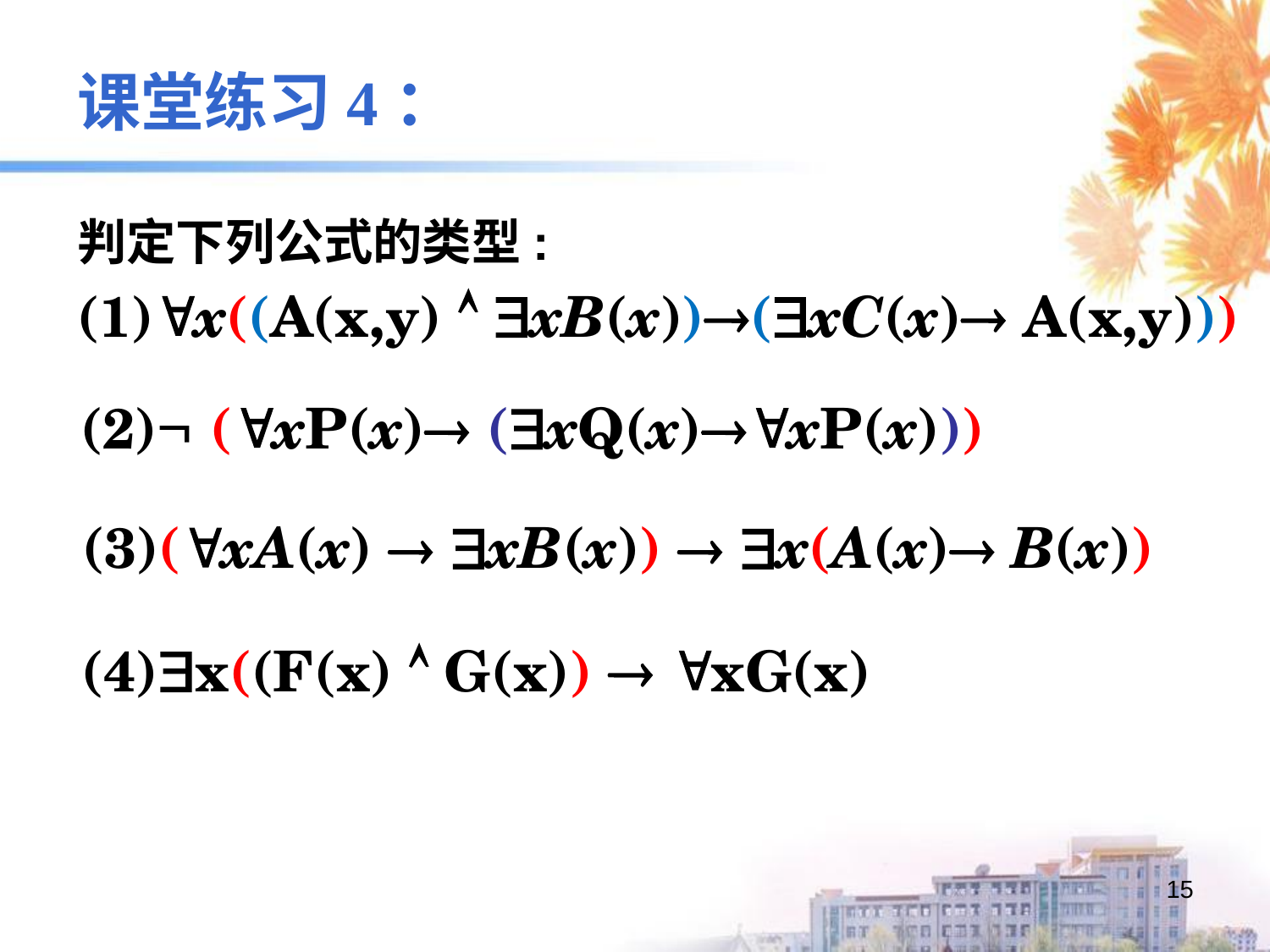

课堂练习4：
判定下列公式的类型:
(1)∀x((A(x,y) ∧ ∃xB(x))→(∃xC(x)→ A(x,y)))
(2)¬ (∀xP(x)→ (∃xQ(x)→∀xP(x)))
(3)(∀xA(x) → ∃xB(x)) → ∃x(A(x)→ B(x))
(4)∃x((F(x) ∧ G(x)) → ∀xG(x)
15